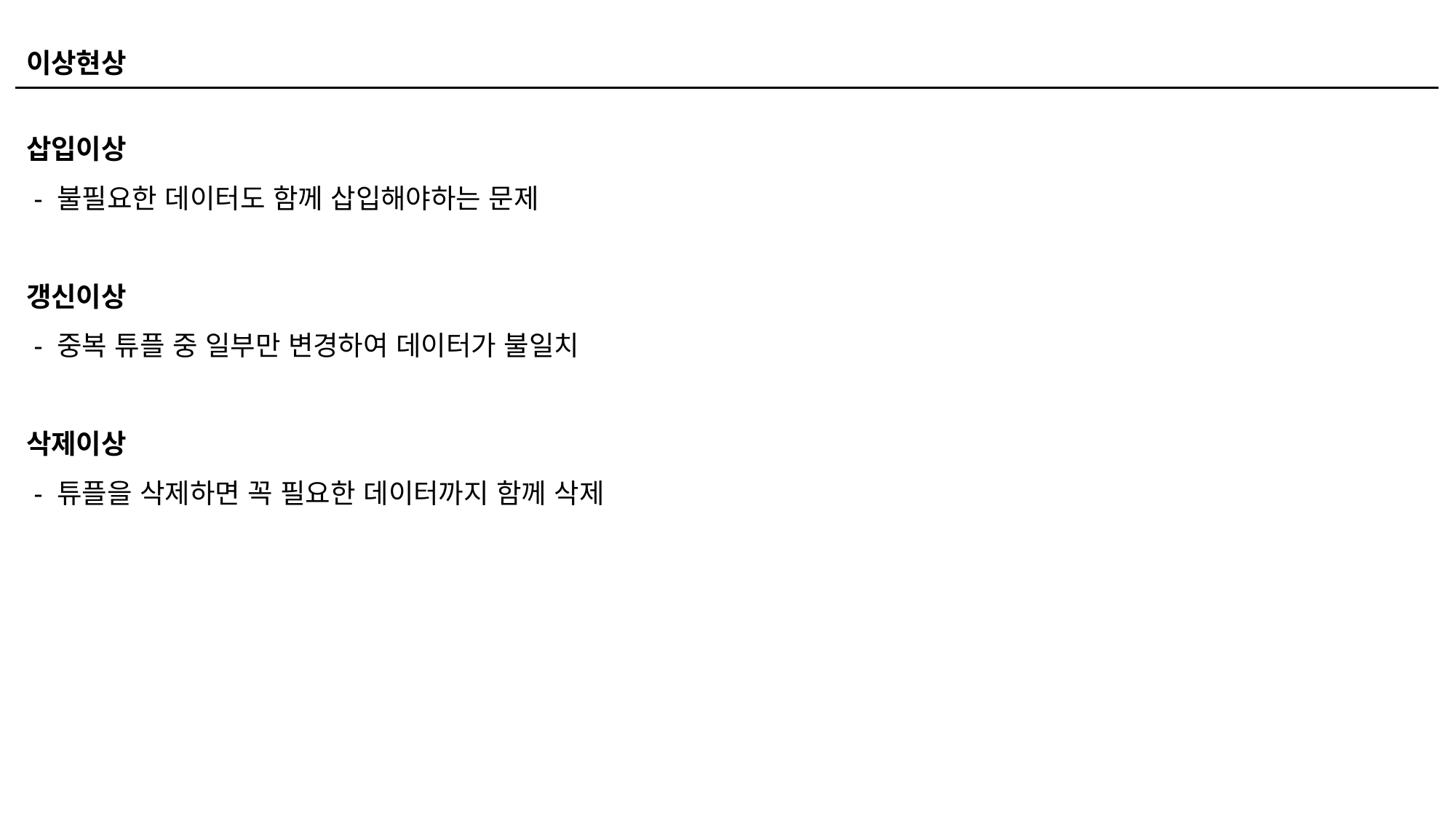

이상현상
삽입이상
 - 불필요한 데이터도 함께 삽입해야하는 문제

갱신이상
 - 중복 튜플 중 일부만 변경하여 데이터가 불일치

삭제이상
 - 튜플을 삭제하면 꼭 필요한 데이터까지 함께 삭제